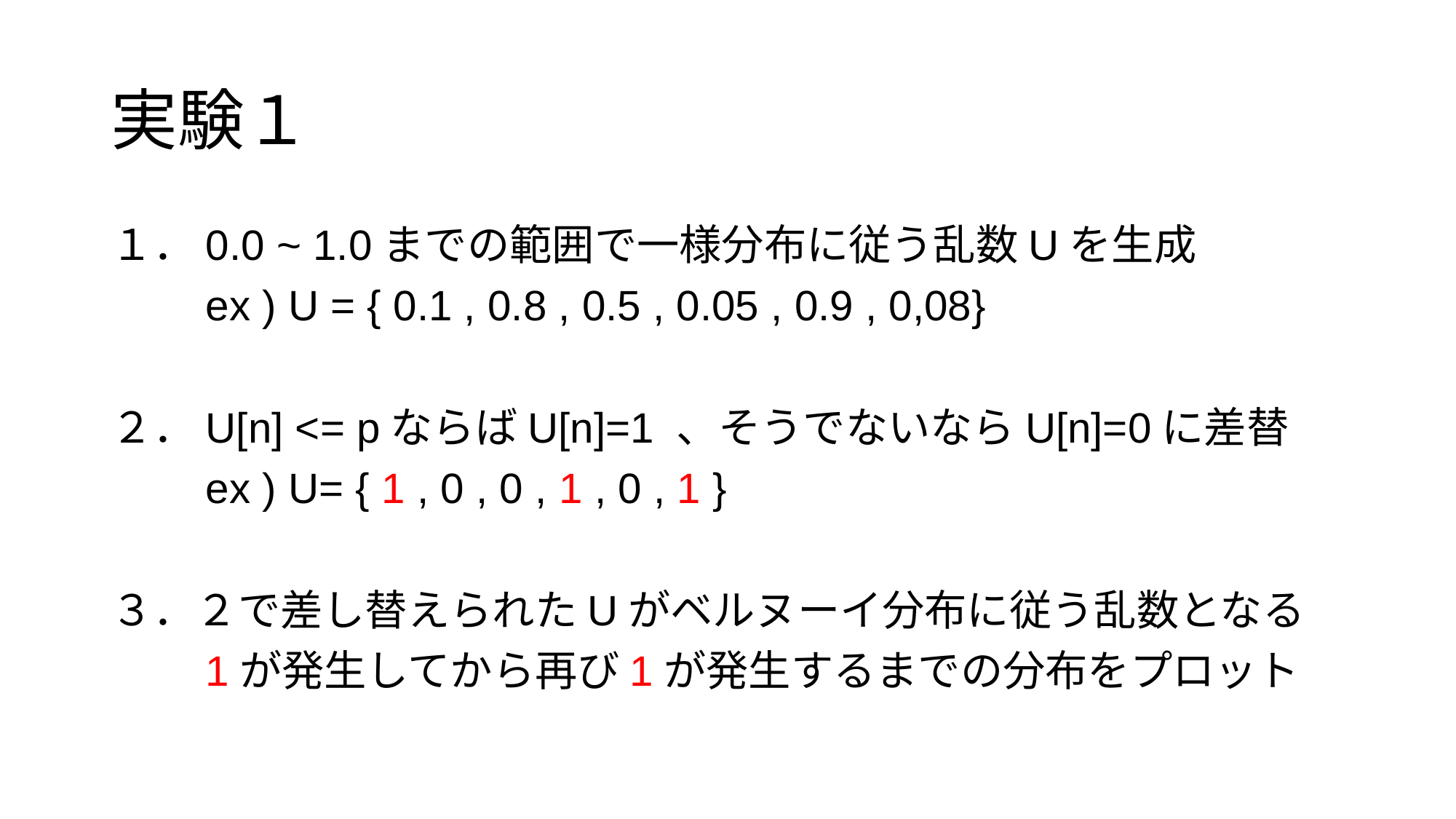

# 実験１
１．0.0 ~ 1.0までの範囲で一様分布に従う乱数Uを生成
　　ex ) U = { 0.1 , 0.8 , 0.5 , 0.05 , 0.9 , 0,08}

２．U[n] <= pならばU[n]=1 、そうでないならU[n]=0に差替
　　ex ) U= { 1 , 0 , 0 , 1 , 0 , 1 }

３．２で差し替えられたUがベルヌーイ分布に従う乱数となる
　　1が発生してから再び1が発生するまでの分布をプロット